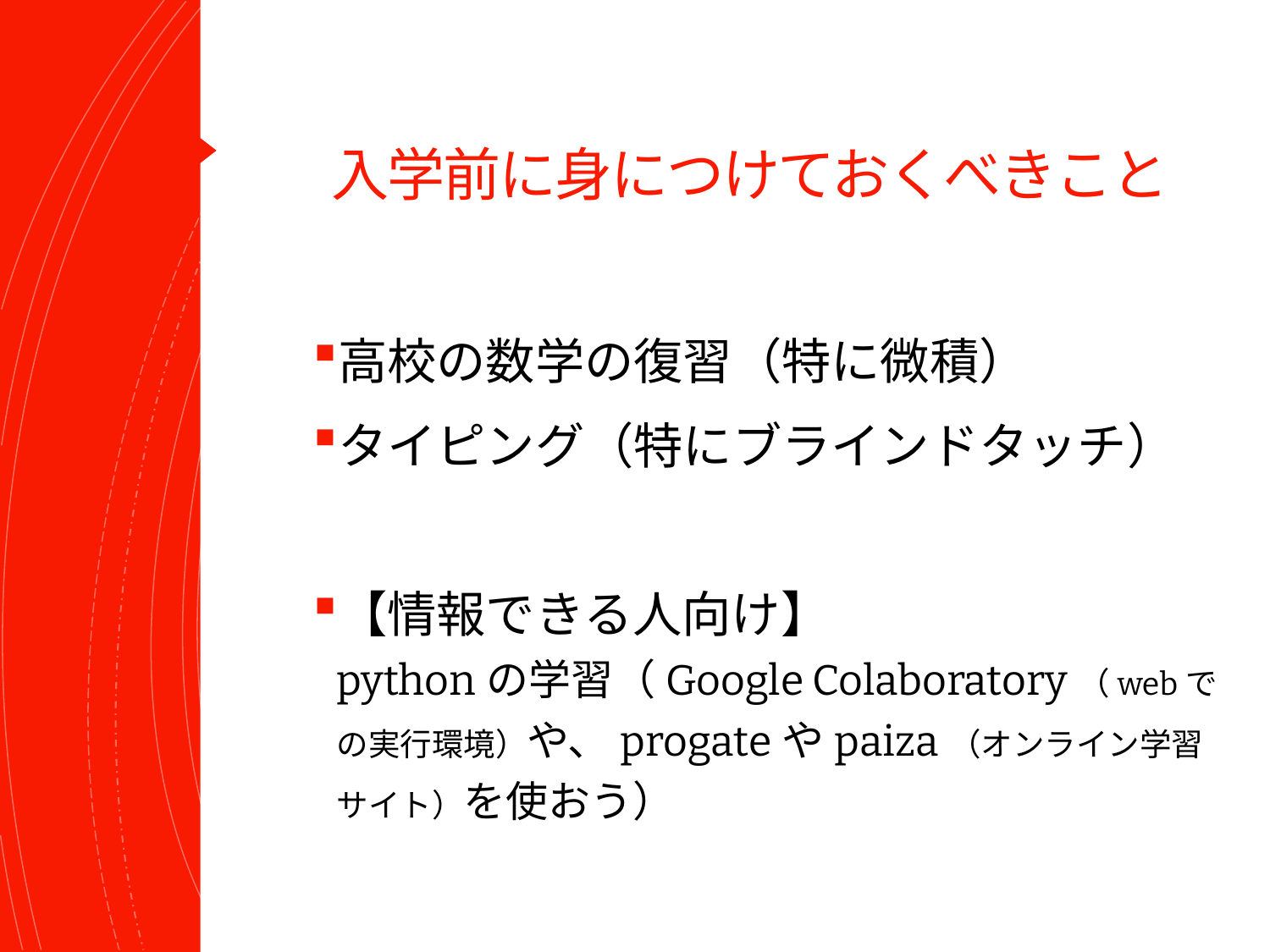

# 入学前に身につけておくべきこと

高校の数学の復習（特に微積）
タイピング（特にブラインドタッチ）

【情報できる人向け】
pythonの学習（Google Colaboratory（webでの実行環境）や、progateやpaiza（オンライン学習サイト）を使おう）